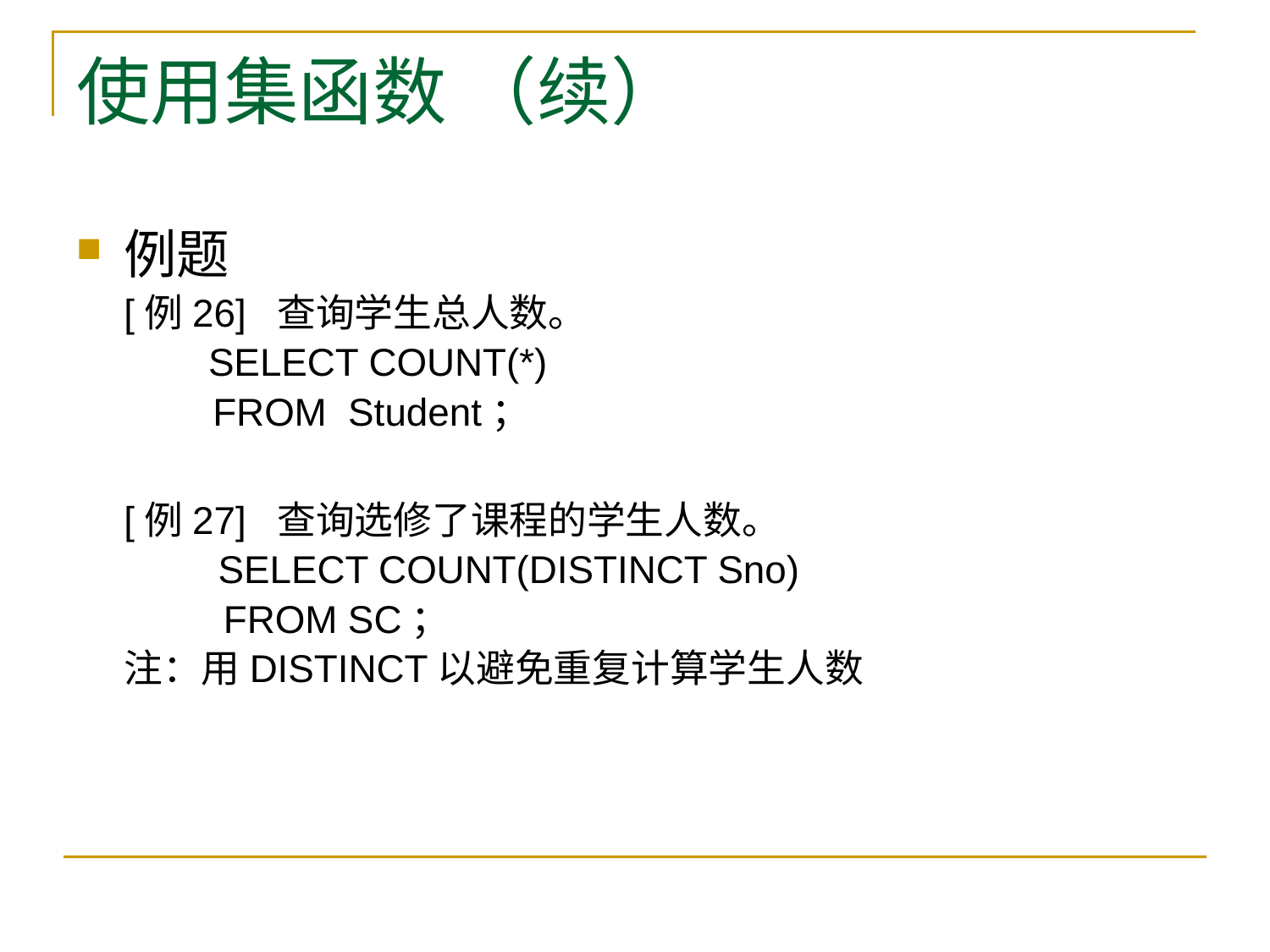

# 使用集函数 （续）
例题
[例26]  查询学生总人数。
    SELECT COUNT(*)
    FROM  Student；

[例27]  查询选修了课程的学生人数。
     SELECT COUNT(DISTINCT Sno)
     FROM SC；
注：用DISTINCT以避免重复计算学生人数